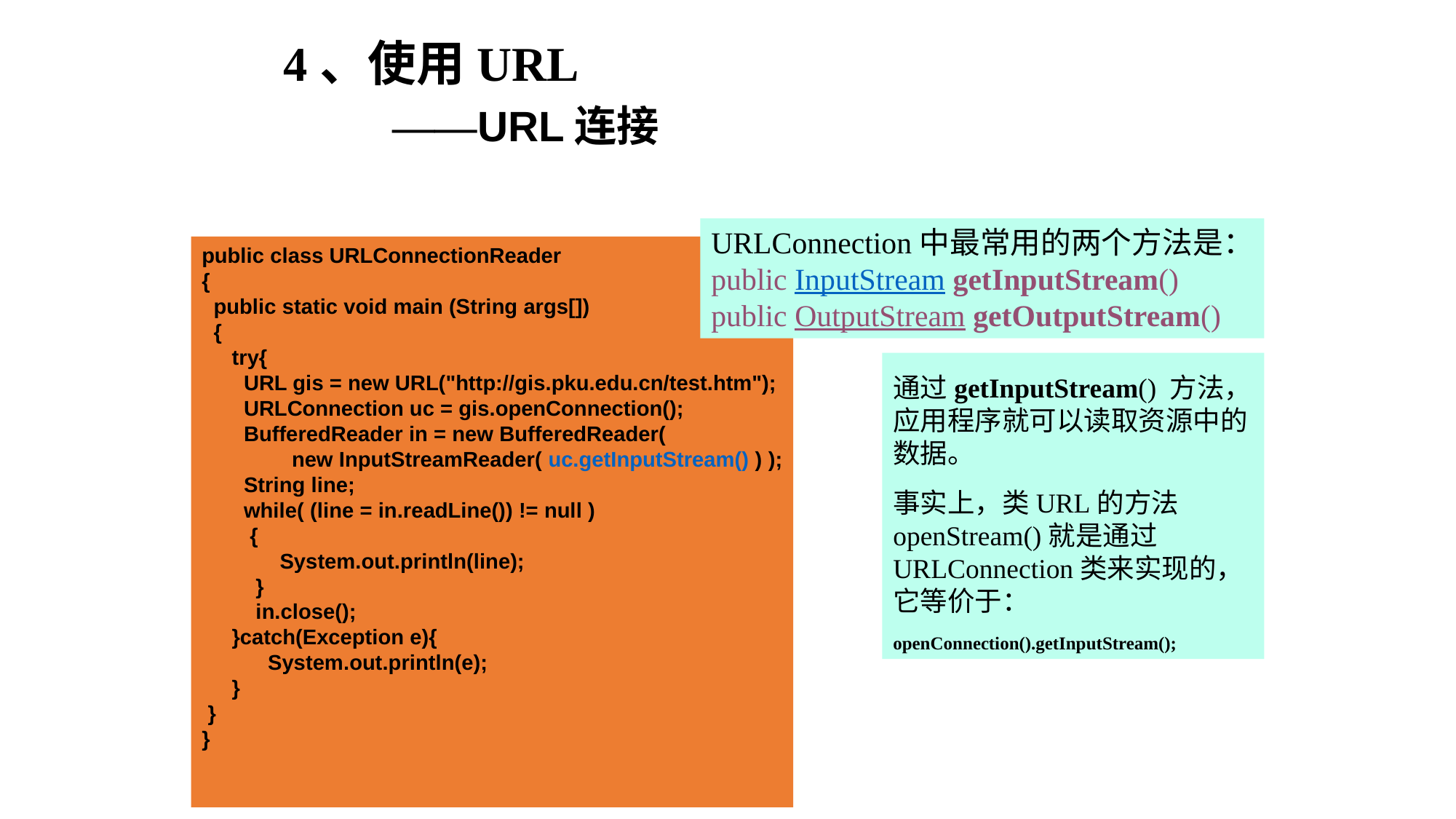

4、使用URL
	——URL连接
URLConnection中最常用的两个方法是：
public InputStream getInputStream()
public OutputStream getOutputStream()

通过getInputStream() 方法，应用程序就可以读取资源中的数据。

事实上，类URL的方法openStream()就是通过URLConnection类来实现的，它等价于：
openConnection().getInputStream();
public class URLConnectionReader
{
  public static void main (String args[])
  {
     try{
       URL gis = new URL("http://gis.pku.edu.cn/test.htm");
       URLConnection uc = gis.openConnection();
       BufferedReader in = new BufferedReader(
               new InputStreamReader( uc.getInputStream() ) );
       String line;
       while( (line = in.readLine()) != null )
        {
             System.out.println(line);
         }
         in.close();
     }catch(Exception e){
           System.out.println(e);
     }
 }
}